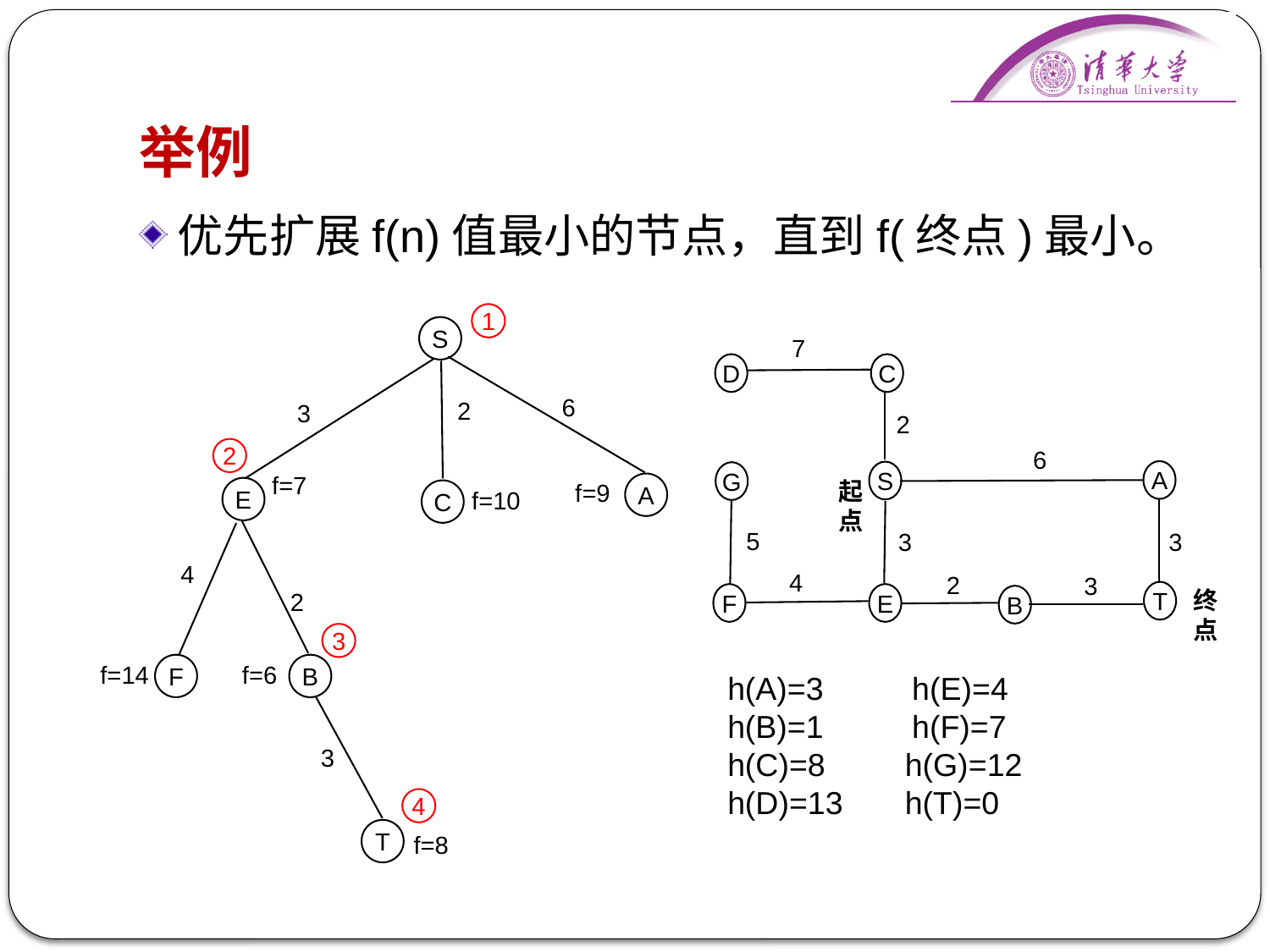

# 举例
优先扩展f(n)值最小的节点，直到f(终点)最小。
1
S
7
D
C
2
6
A
S
G
起点
5
3
3
4
2
3
终点
T
F
E
B
6
2
3
2
f=7
f=9
A
E
f=10
C
4
2
3
f=14
f=6
F
B
h(A)=3          h(E)=4
h(B)=1          h(F)=7
h(C)=8         h(G)=12
h(D)=13       h(T)=0
3
4
T
f=8